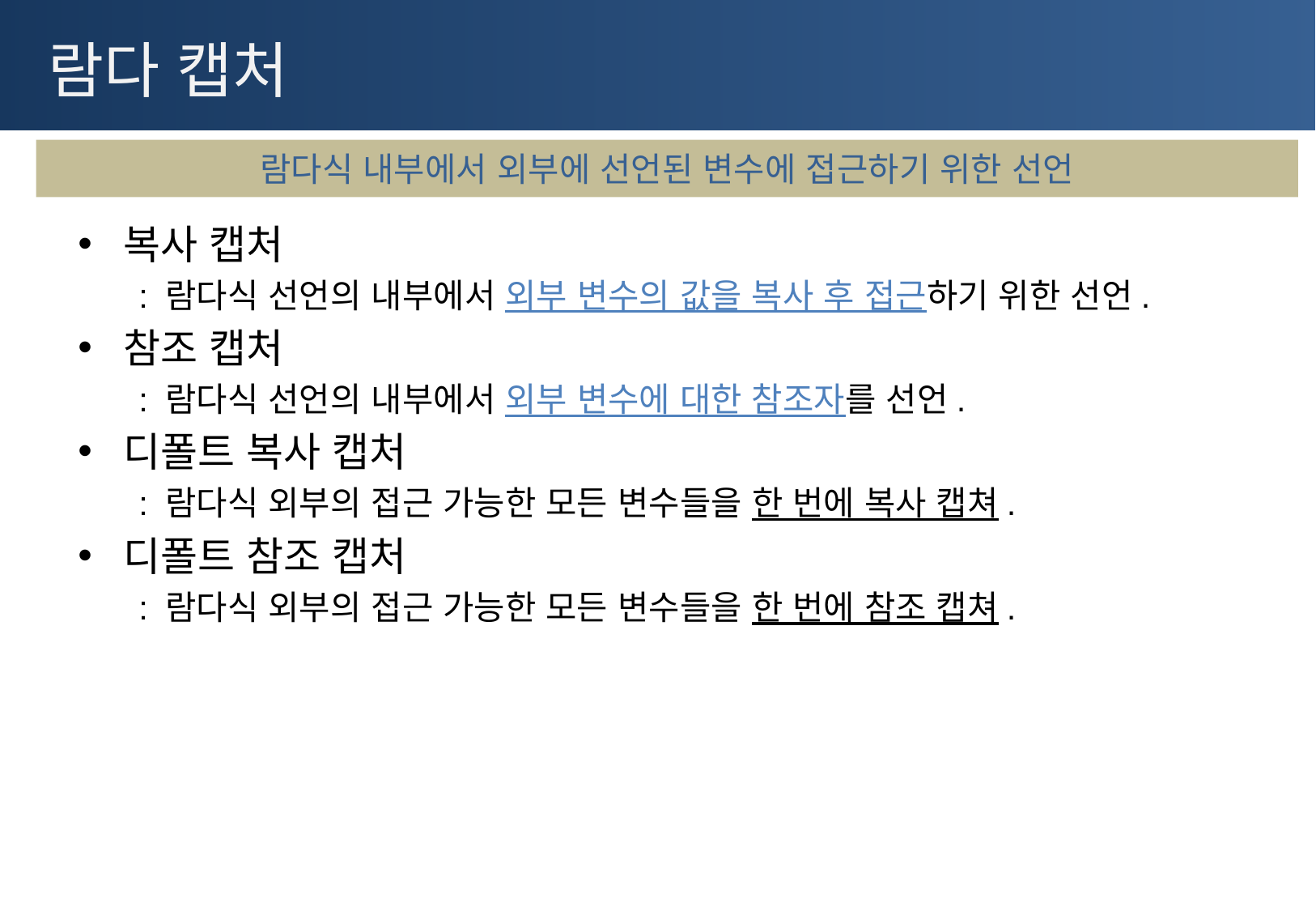

# 람다 캡처
람다식 내부에서 외부에 선언된 변수에 접근하기 위한 선언
복사 캡처
: 람다식 선언의 내부에서 외부 변수의 값을 복사 후 접근하기 위한 선언.
참조 캡처
: 람다식 선언의 내부에서 외부 변수에 대한 참조자를 선언.
디폴트 복사 캡처
: 람다식 외부의 접근 가능한 모든 변수들을 한 번에 복사 캡쳐.
디폴트 참조 캡처
: 람다식 외부의 접근 가능한 모든 변수들을 한 번에 참조 캡쳐.